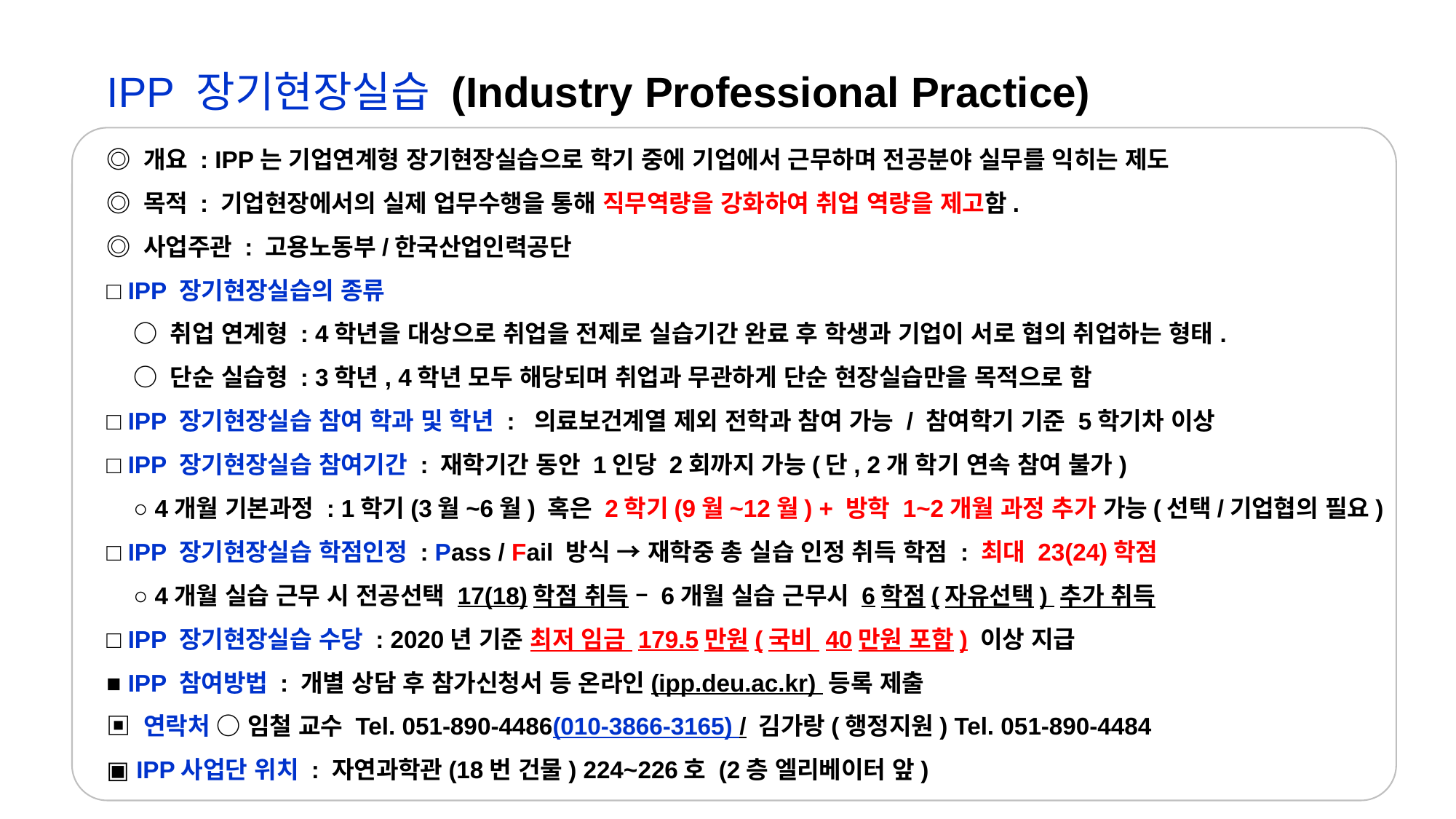

IPP 장기현장실습 (Industry Professional Practice)

◎ 개요 : IPP는 기업연계형 장기현장실습으로 학기 중에 기업에서 근무하며 전공분야 실무를 익히는 제도
◎ 목적 : 기업현장에서의 실제 업무수행을 통해 직무역량을 강화하여 취업 역량을 제고함.
◎ 사업주관 : 고용노동부/한국산업인력공단
□ IPP 장기현장실습의 종류
    ○ 취업 연계형 : 4학년을 대상으로 취업을 전제로 실습기간 완료 후 학생과 기업이 서로 협의 취업하는 형태.
    ○ 단순 실습형 : 3학년, 4학년 모두 해당되며 취업과 무관하게 단순 현장실습만을 목적으로 함
□ IPP 장기현장실습 참여 학과 및 학년 :  의료보건계열 제외 전학과 참여 가능 / 참여학기 기준 5학기차 이상
□ IPP 장기현장실습 참여기간 : 재학기간 동안 1인당 2회까지 가능(단, 2개 학기 연속 참여 불가)
    ○ 4개월 기본과정 : 1학기(3월~6월) 혹은 2학기(9월~12월) + 방학 1~2개월 과정 추가 가능(선택/기업협의 필요)
□ IPP 장기현장실습 학점인정 : Pass / Fail 방식 → 재학중 총 실습 인정 취득 학점 : 최대 23(24)학점
    ○ 4개월 실습 근무 시 전공선택 17(18)학점 취득 – 6개월 실습 근무시 6학점(자유선택) 추가 취득
□ IPP 장기현장실습 수당 : 2020년 기준 최저 임금 179.5만원(국비 40만원 포함) 이상 지급
■ IPP 참여방법 : 개별 상담 후 참가신청서 등 온라인(ipp.deu.ac.kr) 등록 제출
▣ 연락처 ○ 임철 교수 Tel. 051-890-4486(010-3866-3165) / 김가랑(행정지원) Tel. 051-890-4484
▣ IPP사업단 위치 : 자연과학관(18번 건물) 224~226호 (2층 엘리베이터 앞)